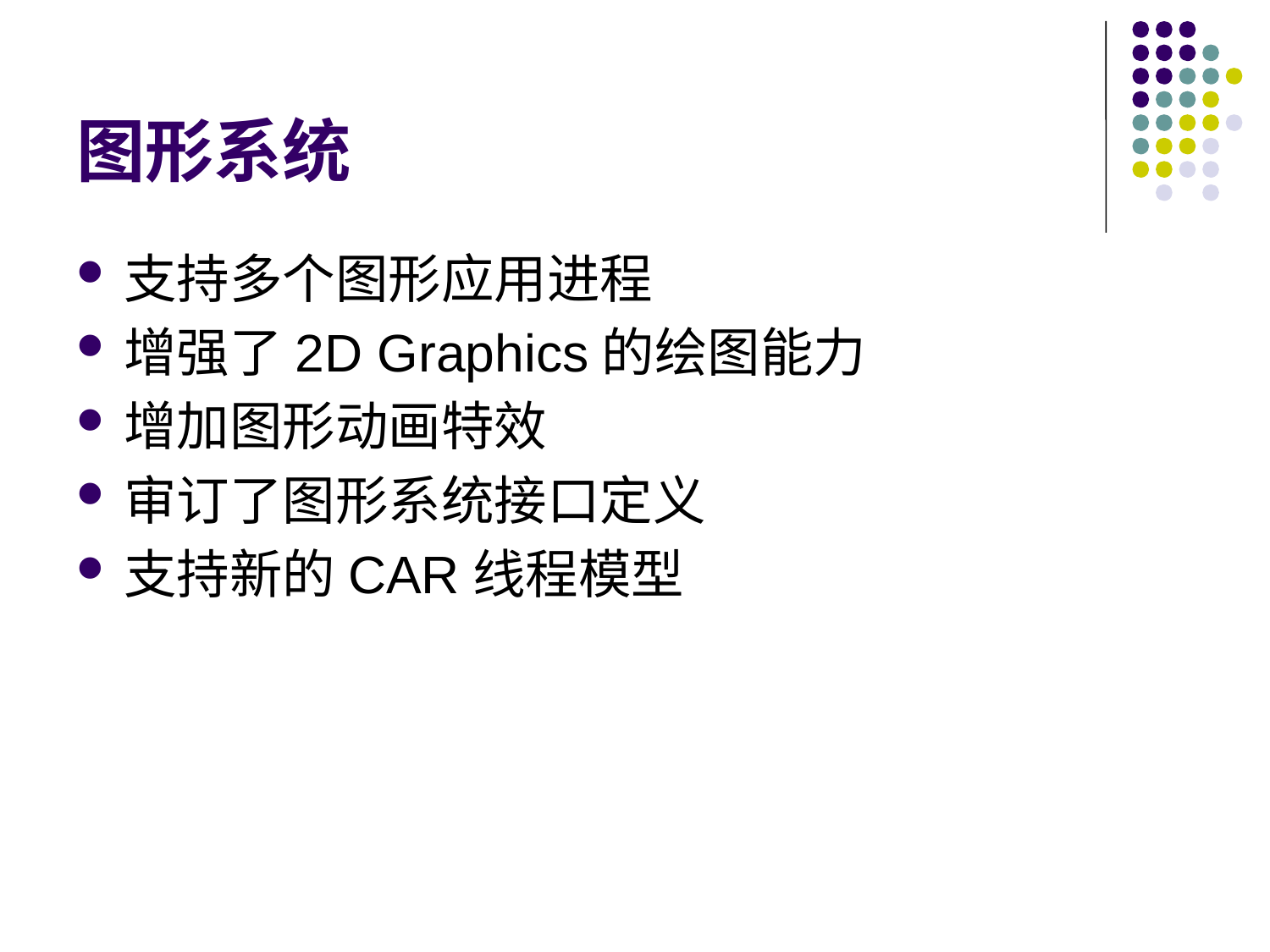

# 图形系统
支持多个图形应用进程
增强了2D Graphics的绘图能力
增加图形动画特效
审订了图形系统接口定义
支持新的CAR线程模型